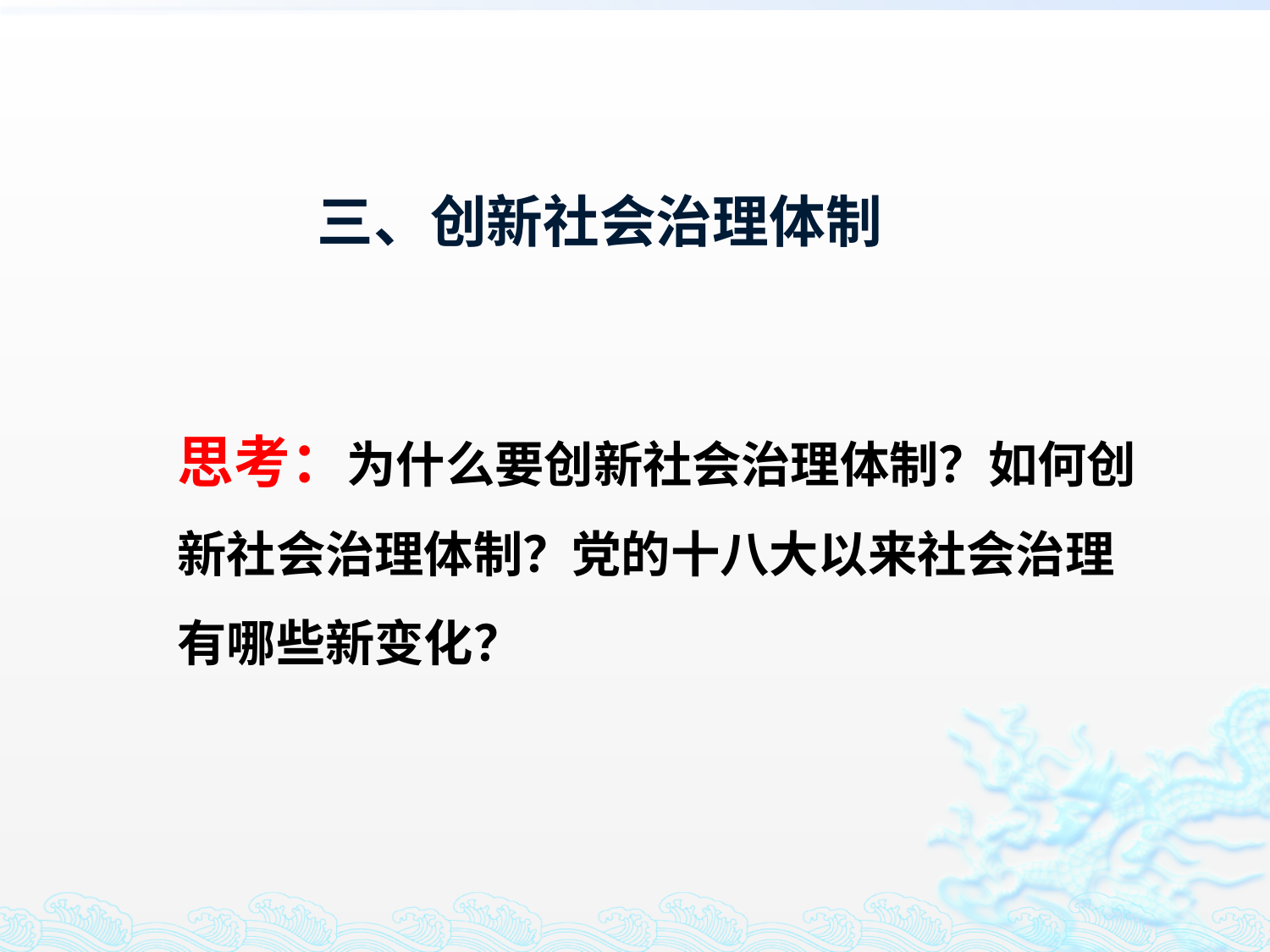

# 三、创新社会治理体制
思考：为什么要创新社会治理体制？如何创新社会治理体制？党的十八大以来社会治理有哪些新变化？